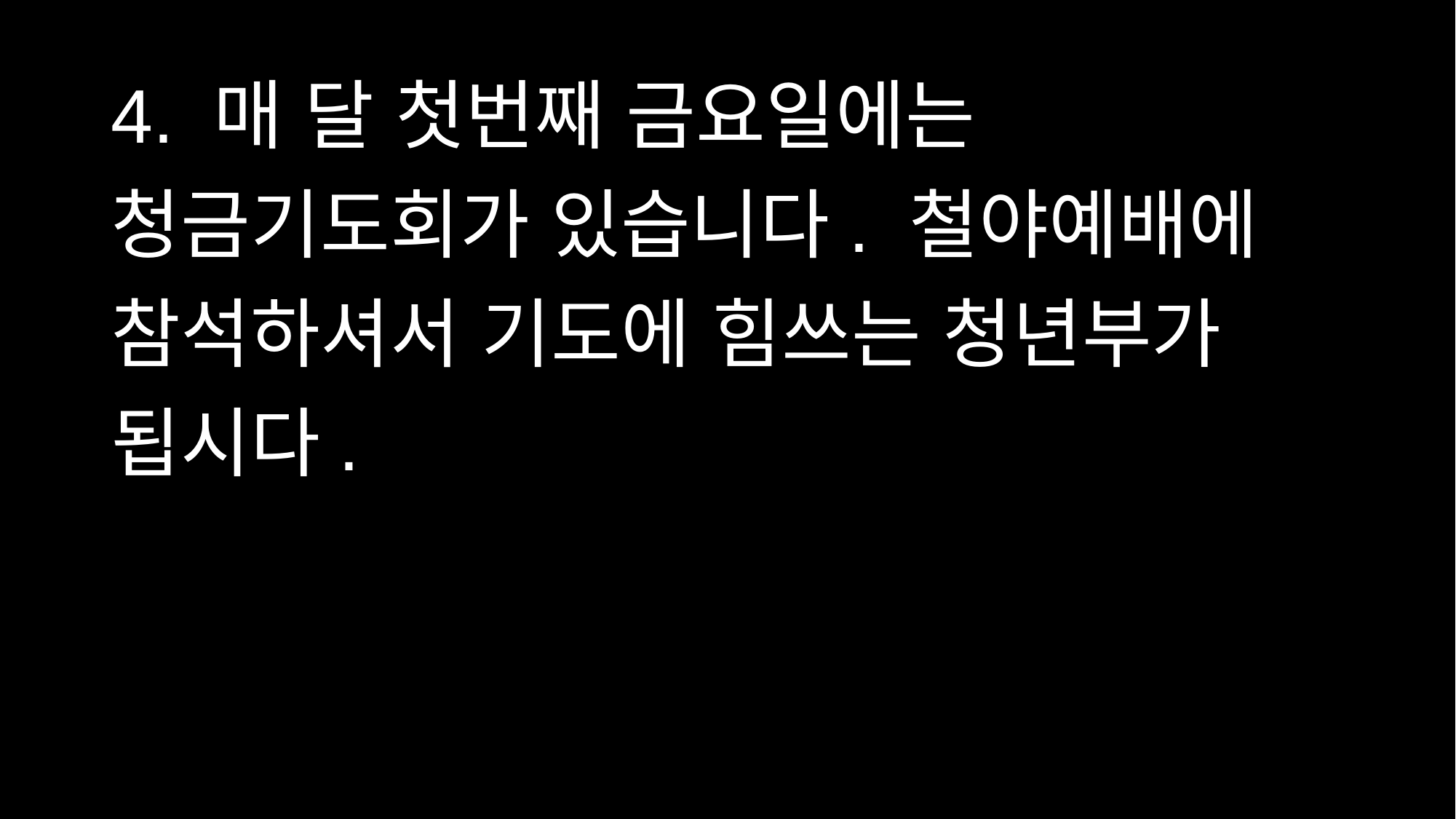

# 4. 매 달 첫번째 금요일에는 청금기도회가 있습니다. 철야예배에 참석하셔서 기도에 힘쓰는 청년부가 됩시다.